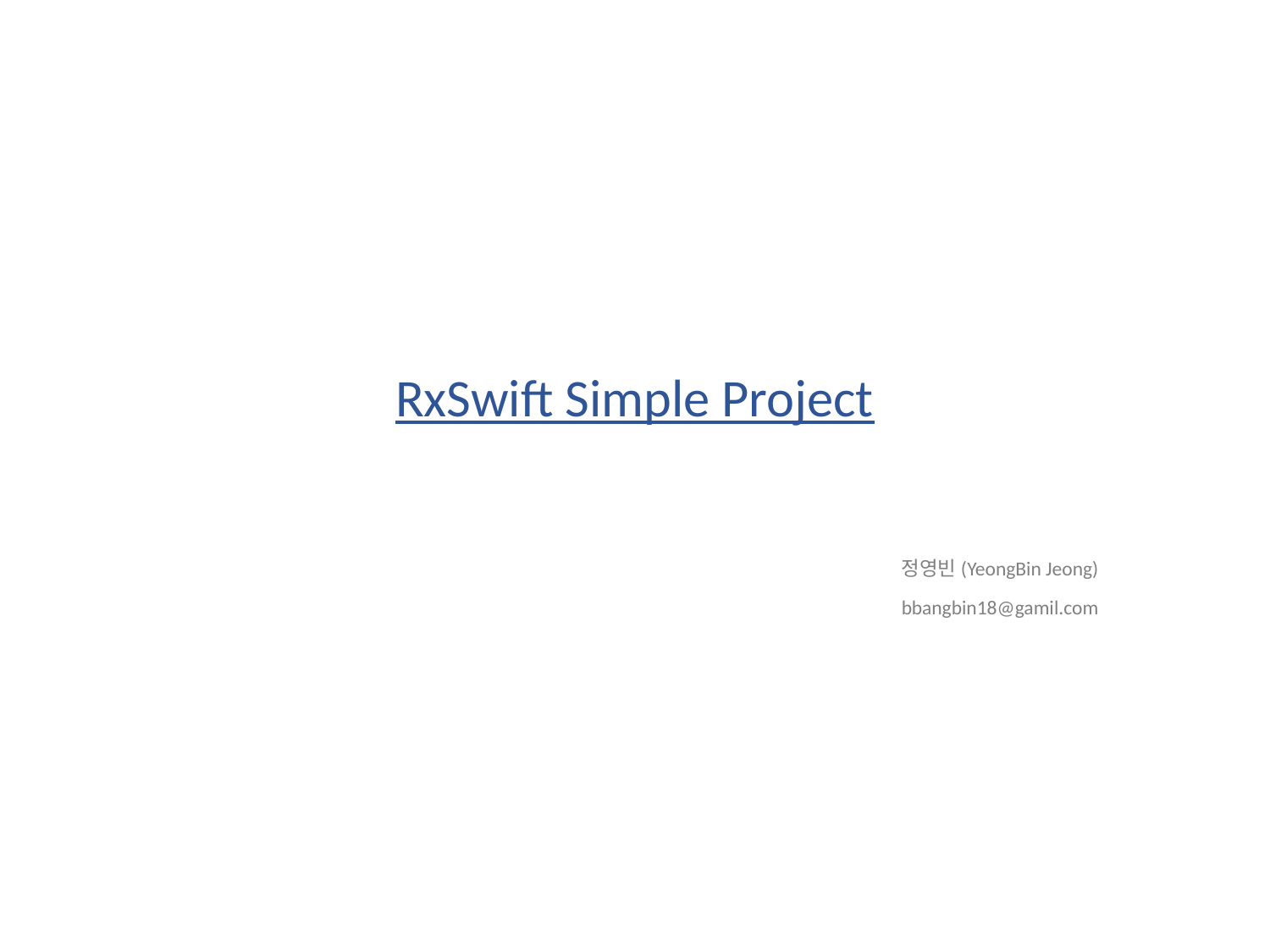

# RxSwift Simple Project
정영빈(YeongBin Jeong)
bbangbin18@gamil.com